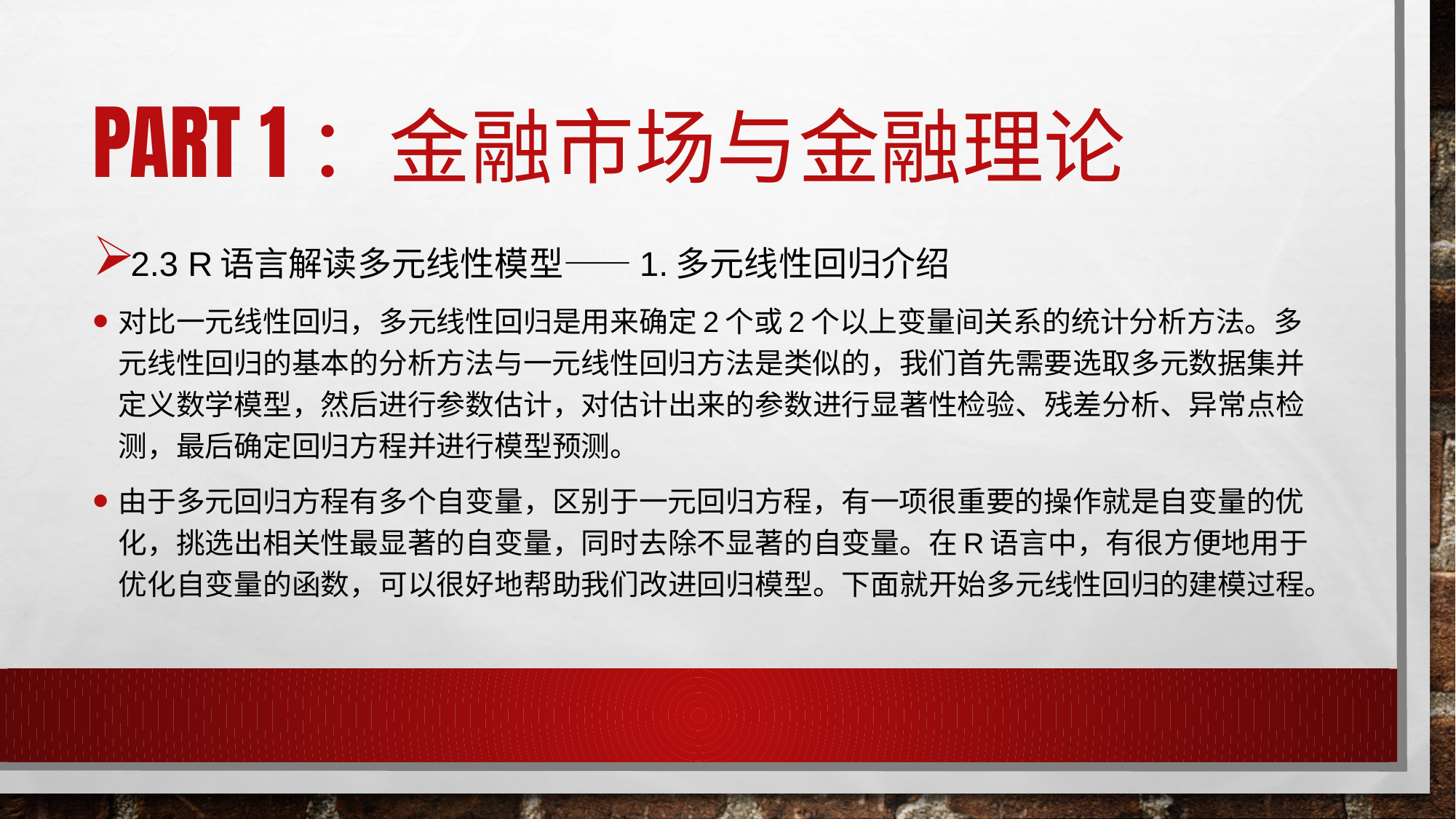

# Part 1：金融市场与金融理论
2.3 R语言解读多元线性模型——1.多元线性回归介绍
对比⼀元线性回归，多元线性回归是用来确定2个或2个以上变量间关系的统计分析方法。多元线性回归的基本的分析方法与⼀元线性回归方法是类似的，我们首先需要选取多元数据集并定义数学模型，然后进行参数估计，对估计出来的参数进行显著性检验、残差分析、异常点检测，最后确定回归方程并进行模型预测。
由于多元回归方程有多个自变量，区别于⼀元回归方程，有⼀项很重要的操作就是自变量的优化，挑选出相关性最显著的自变量，同时去除不显著的自变量。在R语言中，有很方便地用于优化自变量的函数，可以很好地帮助我们改进回归模型。下面就开始多元线性回归的建模过程。